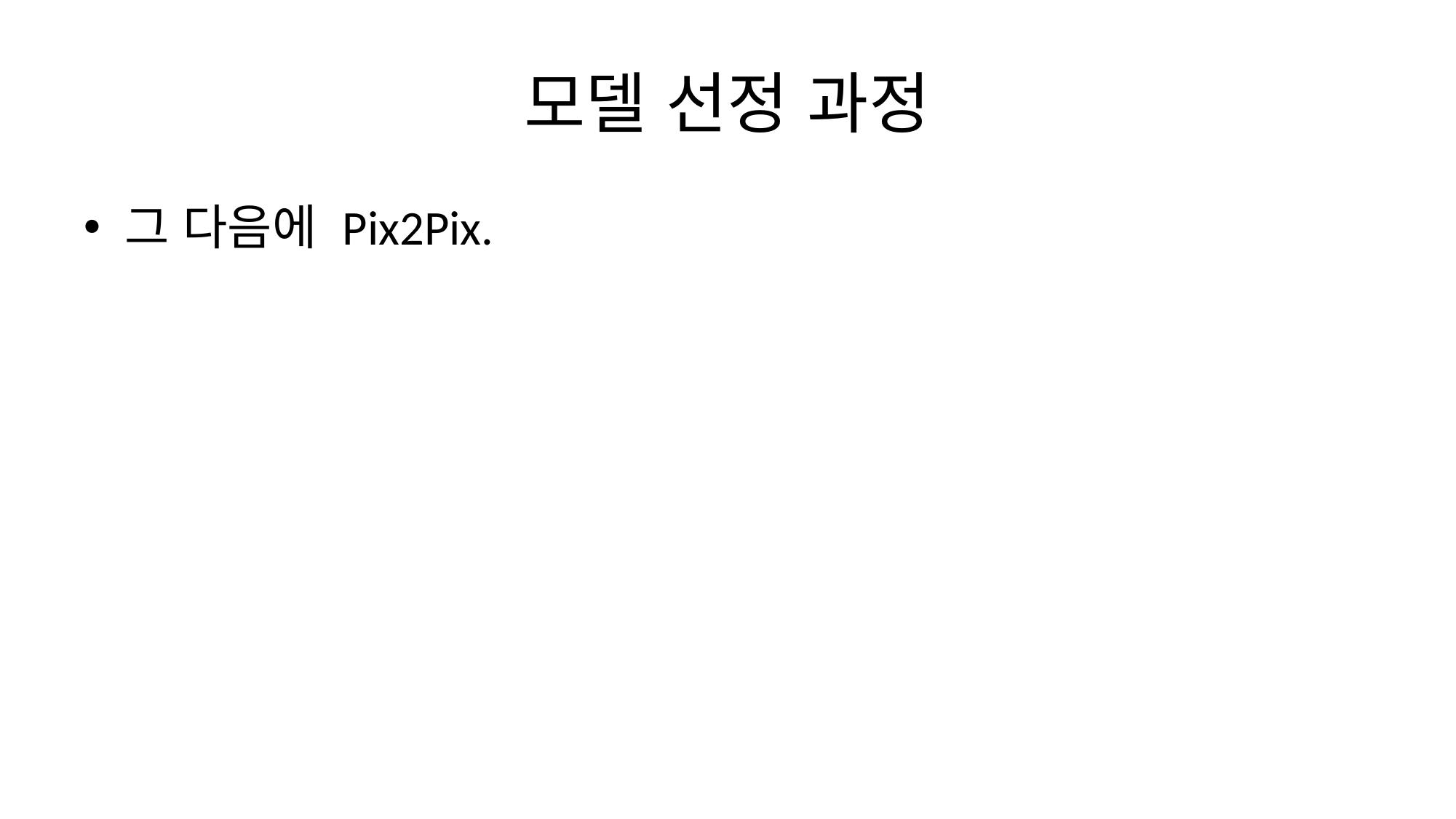

# 모델 선정 과정
그 다음에 Pix2Pix.